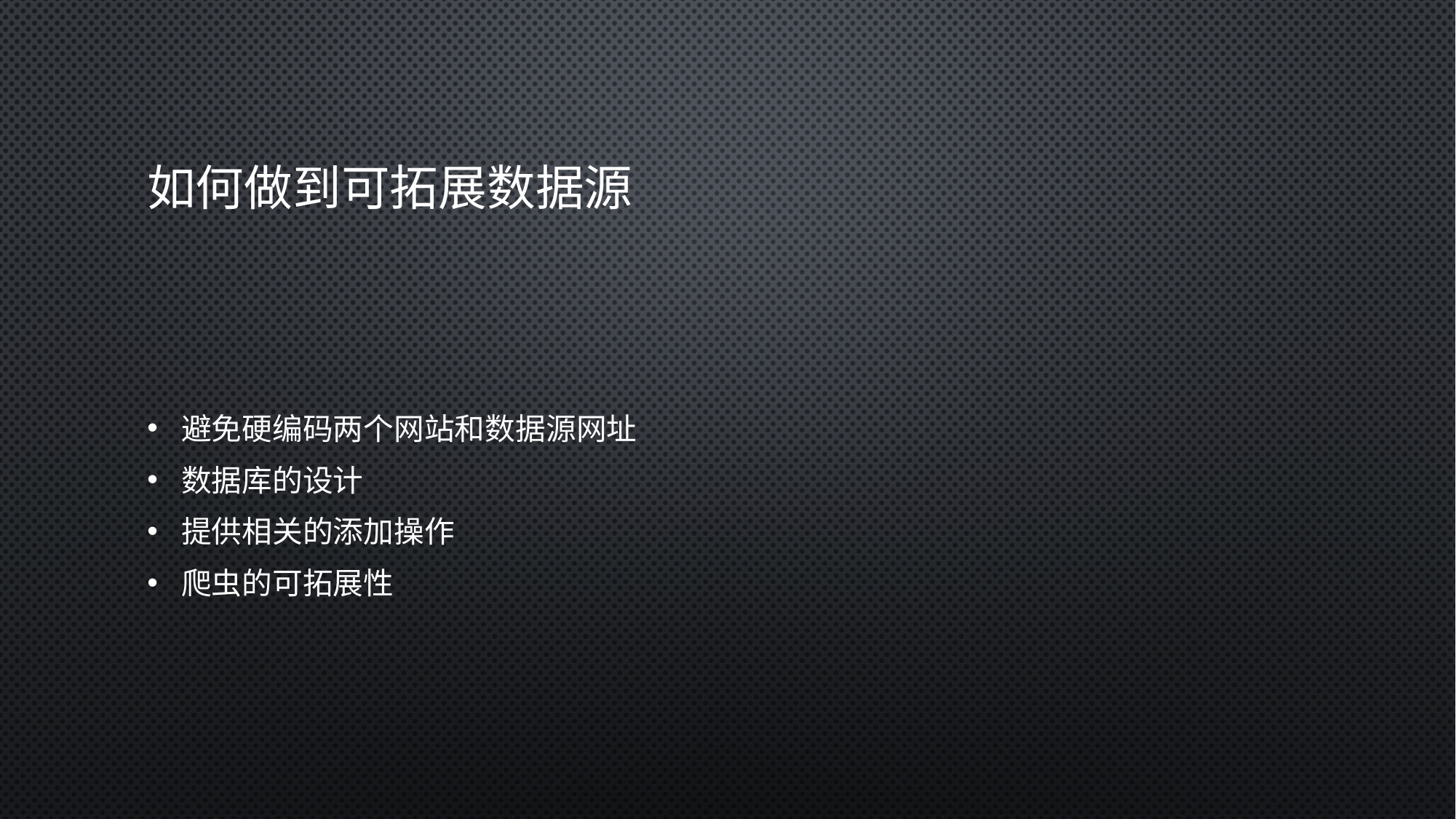

# 如何做到可拓展数据源
避免硬编码两个网站和数据源网址
数据库的设计
提供相关的添加操作
爬虫的可拓展性